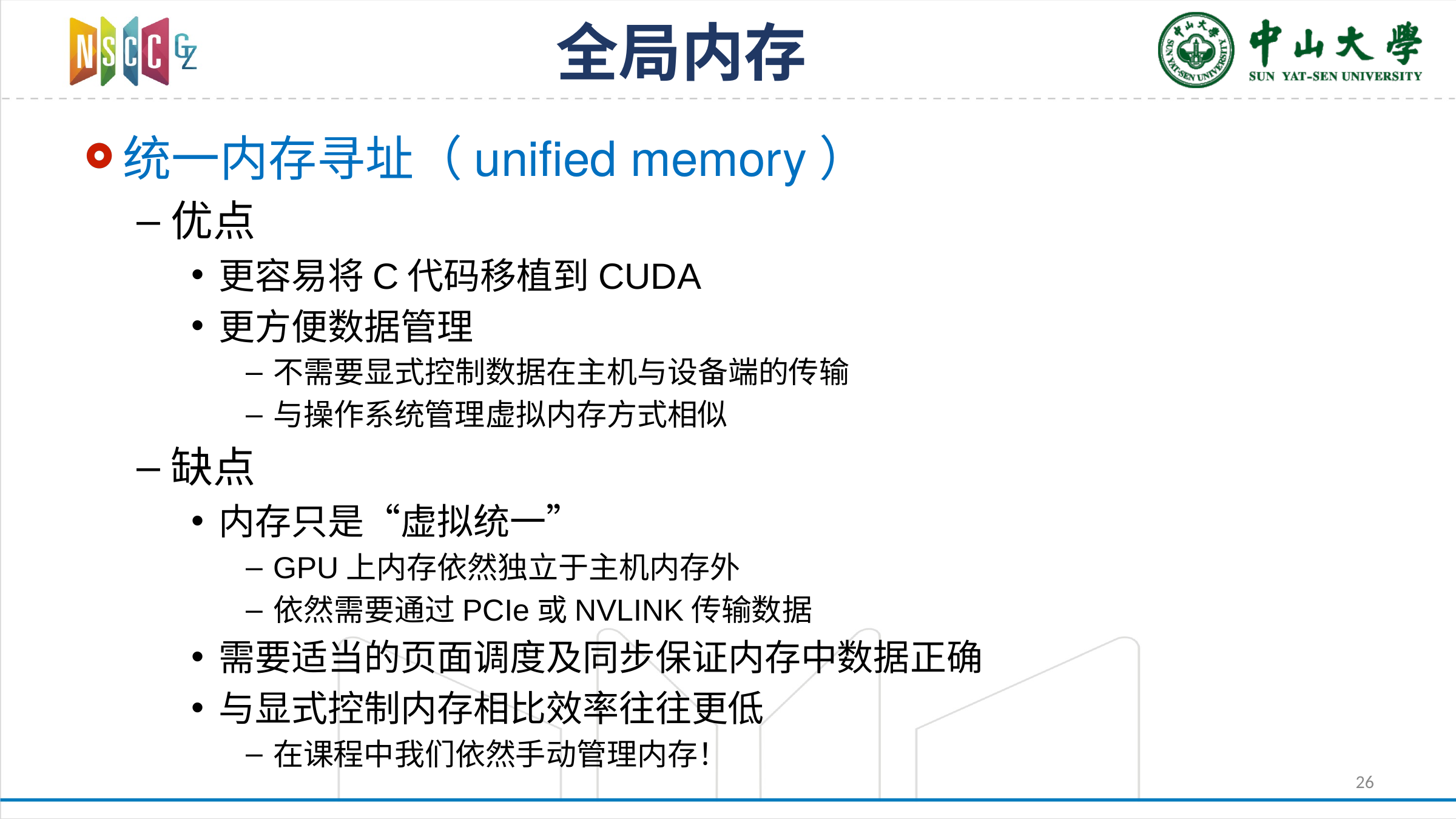

# 全局内存
统一内存寻址（unified memory）
优点
更容易将C代码移植到CUDA
更方便数据管理
不需要显式控制数据在主机与设备端的传输
与操作系统管理虚拟内存方式相似
缺点
内存只是“虚拟统一”
GPU上内存依然独立于主机内存外
依然需要通过PCIe或NVLINK传输数据
需要适当的页面调度及同步保证内存中数据正确
与显式控制内存相比效率往往更低
在课程中我们依然手动管理内存！
26